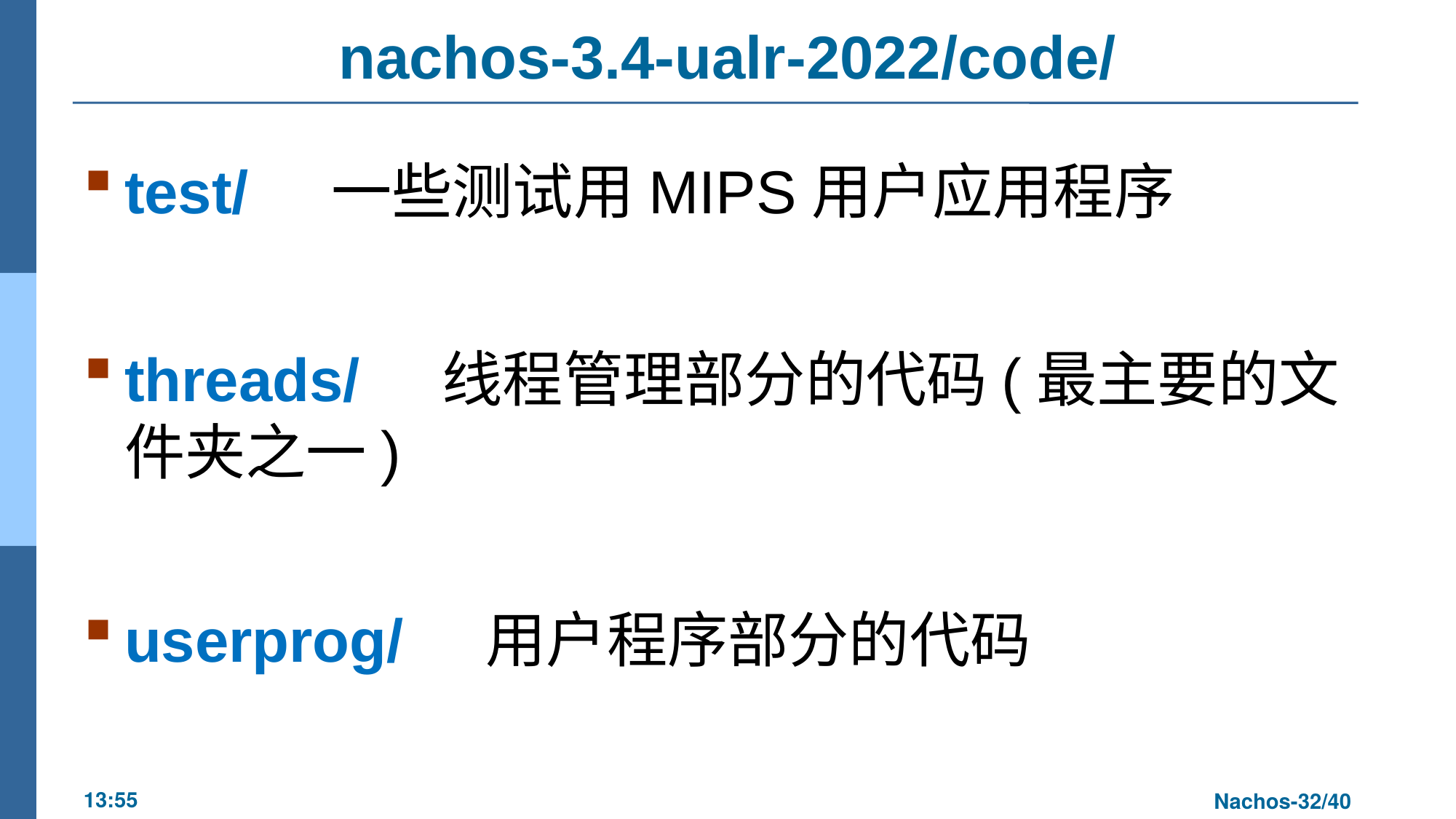

# nachos-3.4-ualr-2022/code/
test/    一些测试用MIPS用户应用程序

threads/    线程管理部分的代码(最主要的文件夹之一)

userprog/    用户程序部分的代码